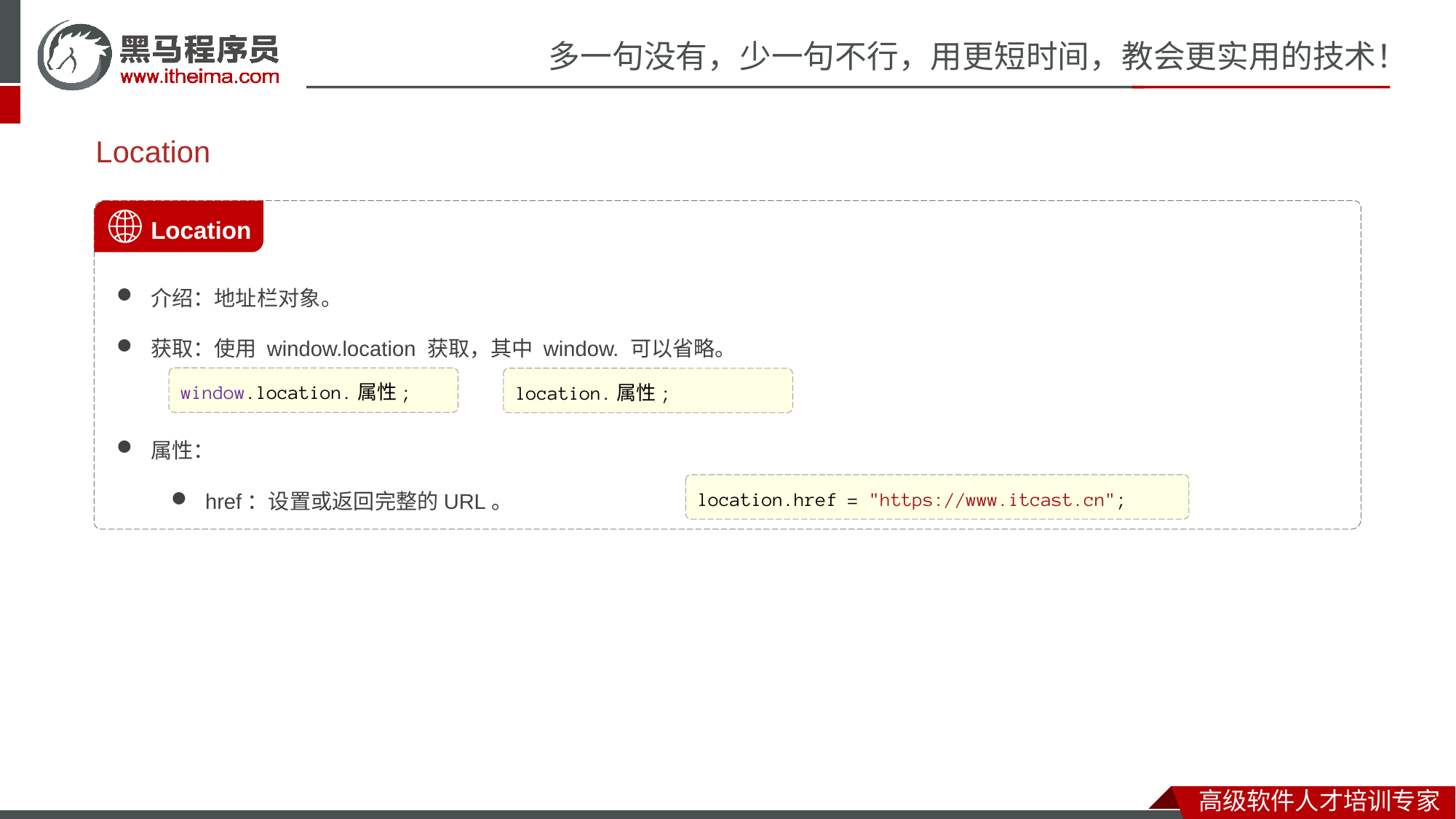

# Location
      Location
介绍：地址栏对象。
获取：使用 window.location 获取，其中 window. 可以省略。

属性：
href：设置或返回完整的URL。

window.location.属性;
location.属性;
location.href = "https://www.itcast.cn";